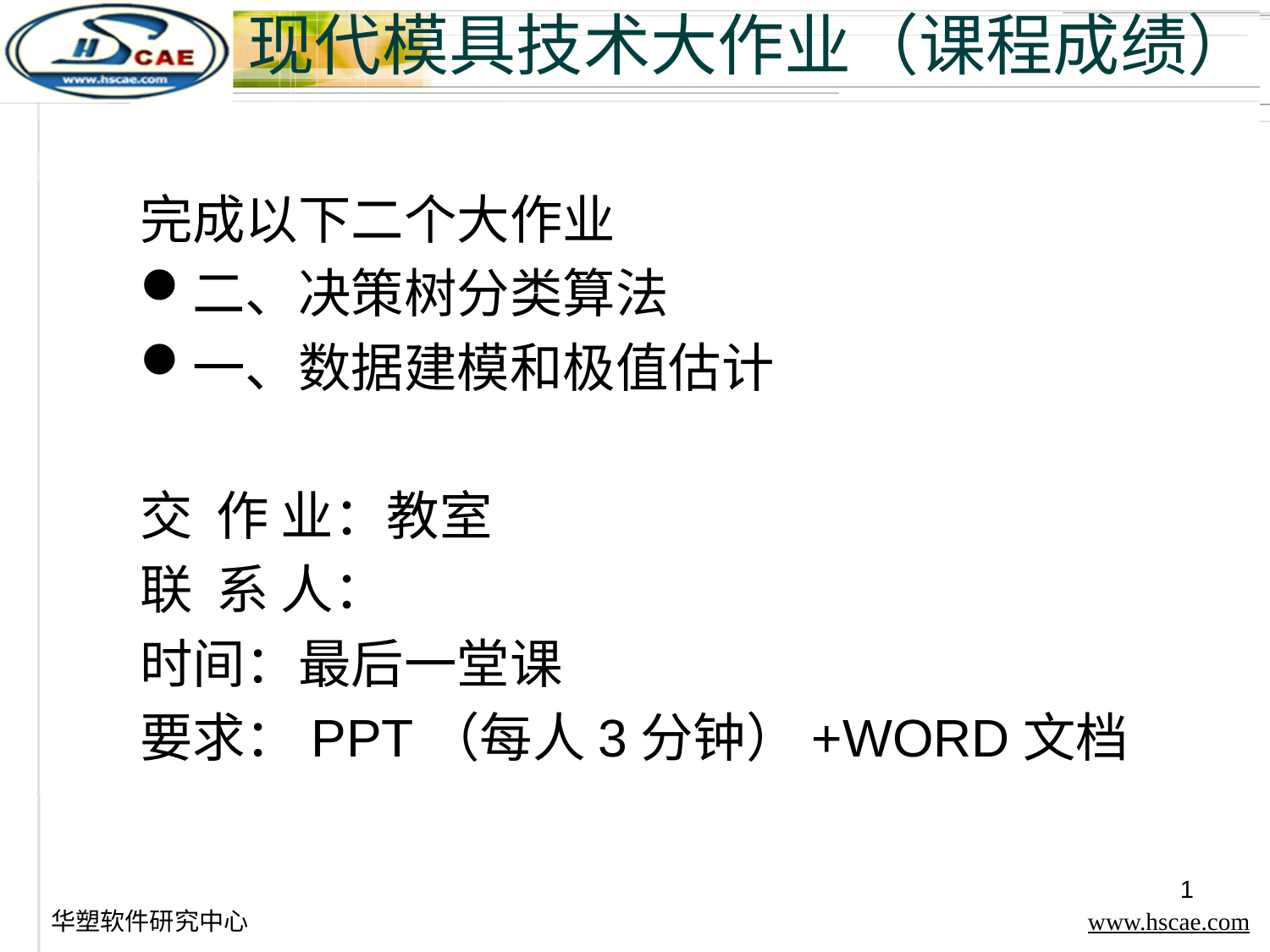

# 现代模具技术大作业（课程成绩）
完成以下二个大作业
二、决策树分类算法
一、数据建模和极值估计

交  作 业：教室
联  系 人：
时间：最后一堂课
要求：PPT（每人3分钟）+WORD文档

1